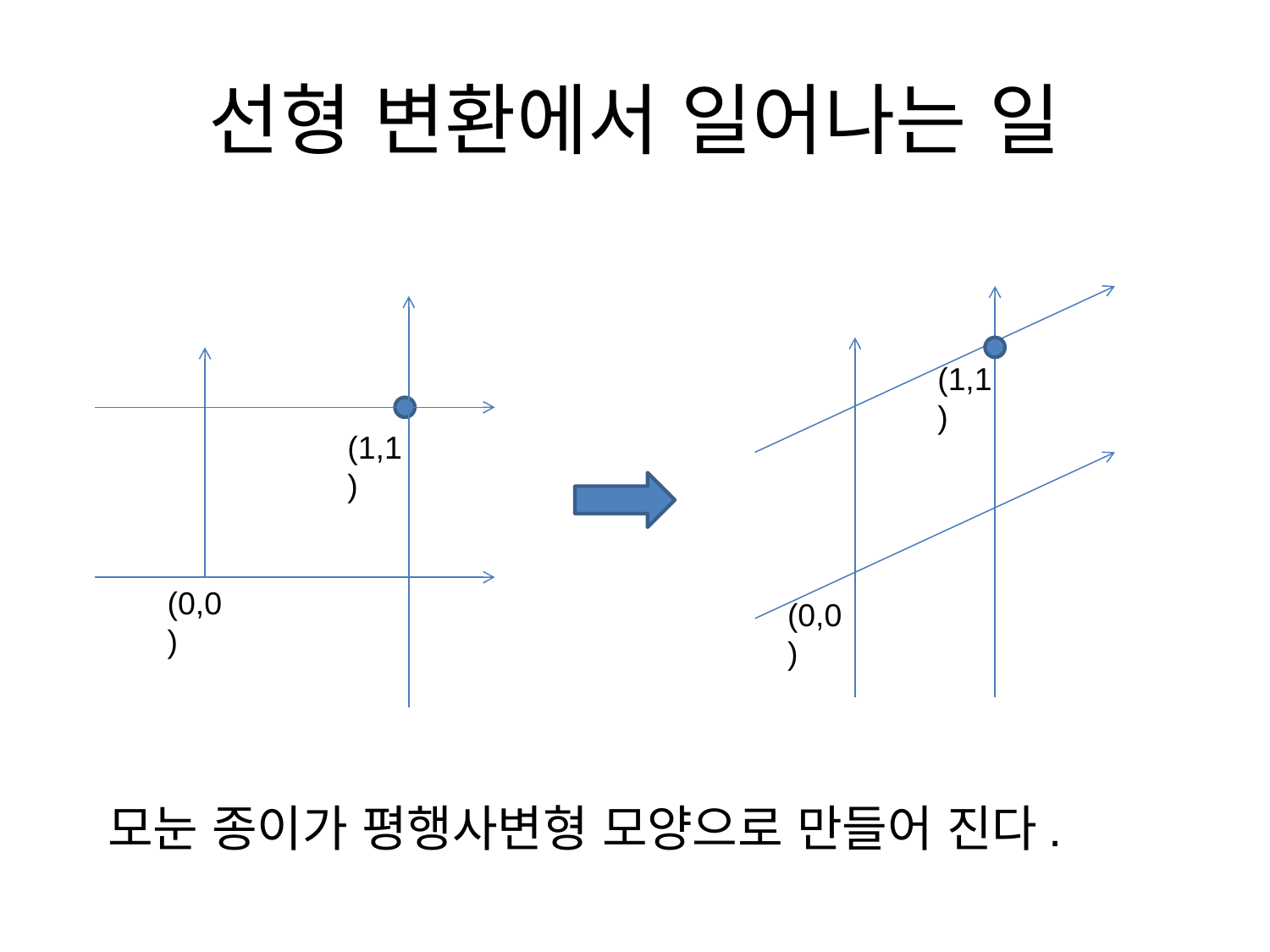

# 선형 변환에서 일어나는 일

(1,1)

(1,1)

(0,0)
(0,0)
모눈 종이가 평행사변형 모양으로 만들어 진다.